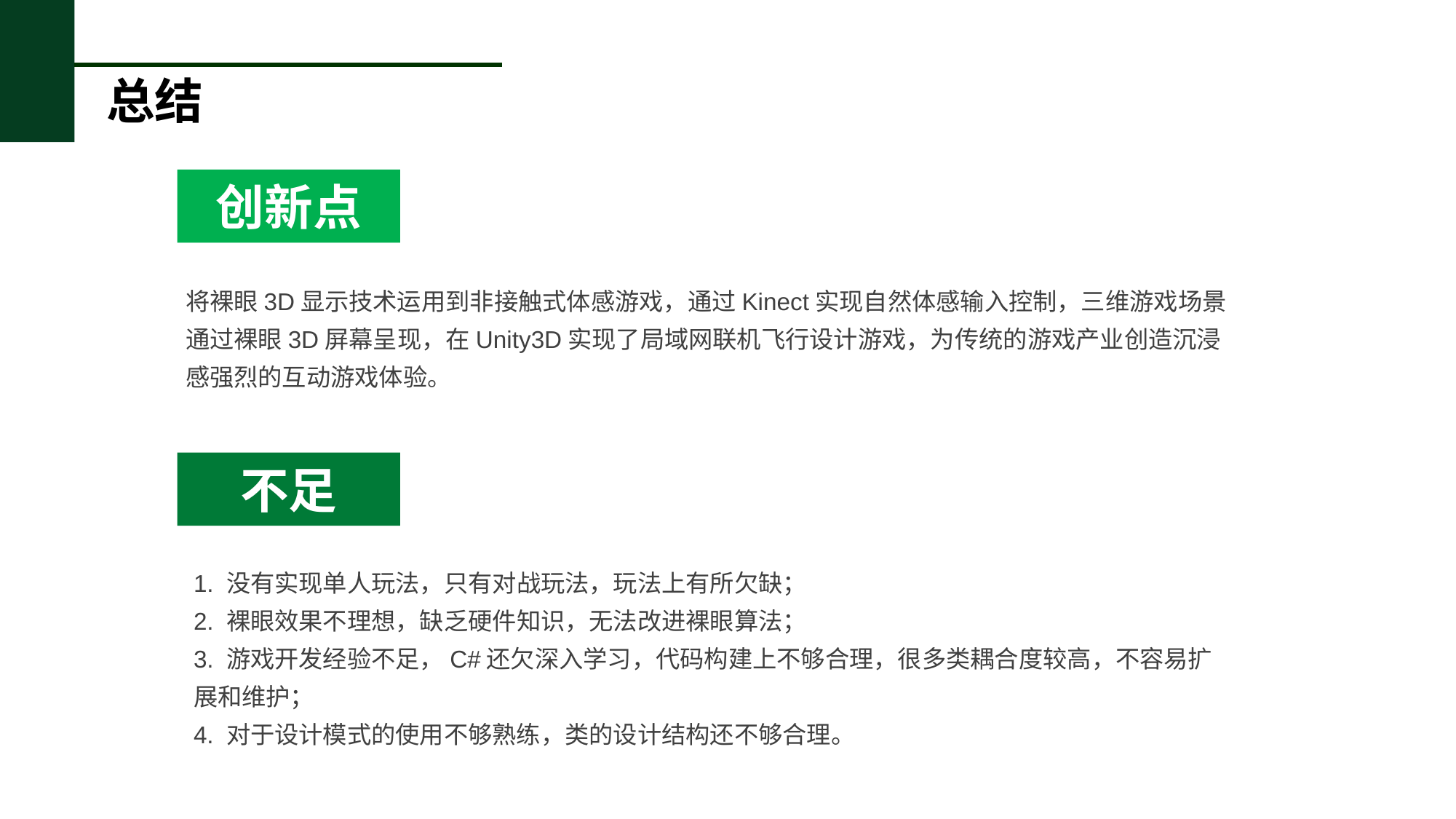

总结
创新点
将裸眼3D显示技术运用到非接触式体感游戏，通过Kinect实现自然体感输入控制，三维游戏场景通过裸眼3D屏幕呈现，在Unity3D实现了局域网联机飞行设计游戏，为传统的游戏产业创造沉浸感强烈的互动游戏体验。
不足
1. 没有实现单人玩法，只有对战玩法，玩法上有所欠缺；
2. 裸眼效果不理想，缺乏硬件知识，无法改进裸眼算法；
3. 游戏开发经验不足，C#还欠深入学习，代码构建上不够合理，很多类耦合度较高，不容易扩展和维护；
4. 对于设计模式的使用不够熟练，类的设计结构还不够合理。